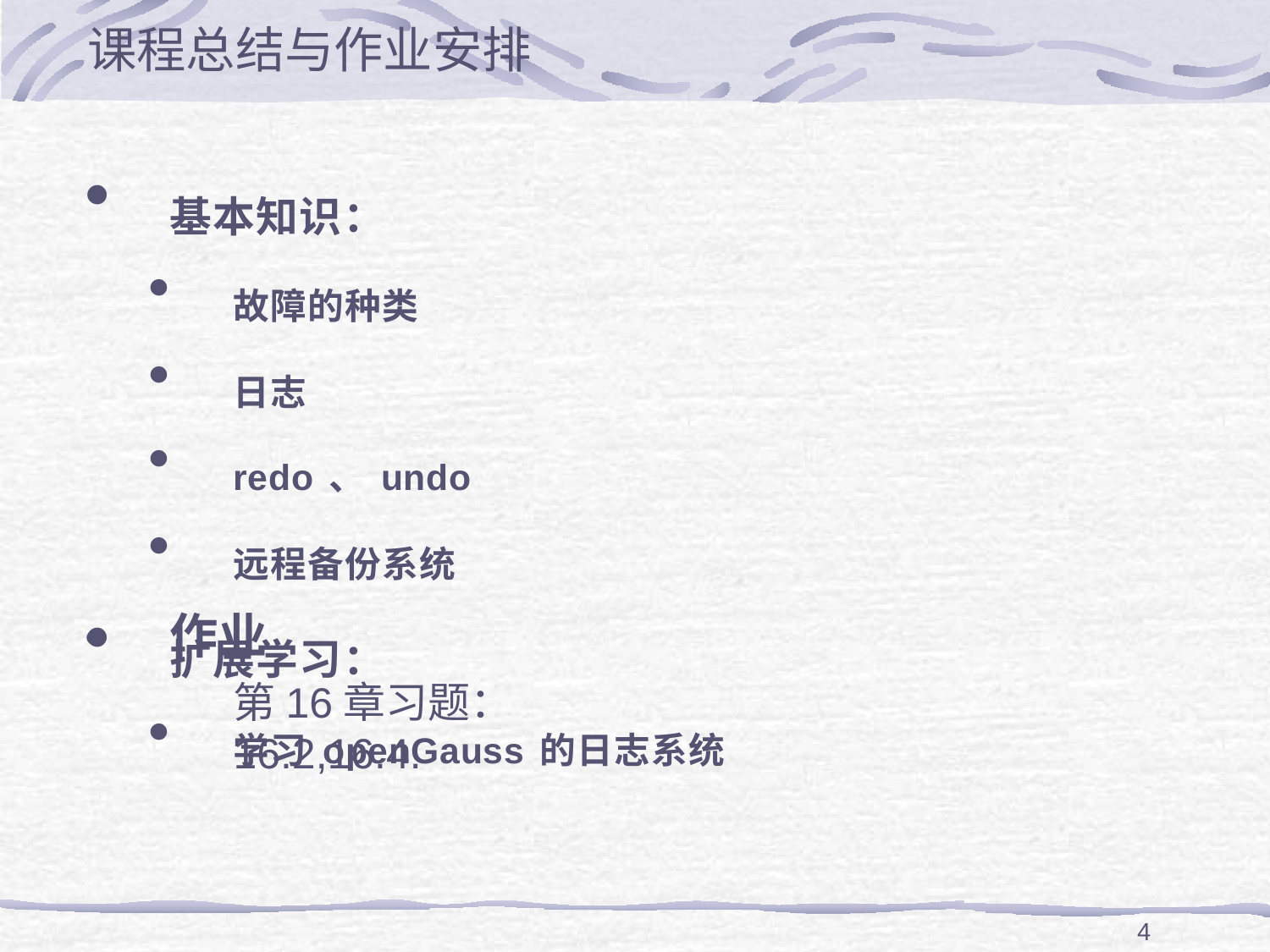

# 课程总结与作业安排

基本知识：
故障的种类
日志
redo、undo
远程备份系统
扩展学习：
学习openGauss的日志系统
作业
第16章习题：	16.2,16.4.
•

49